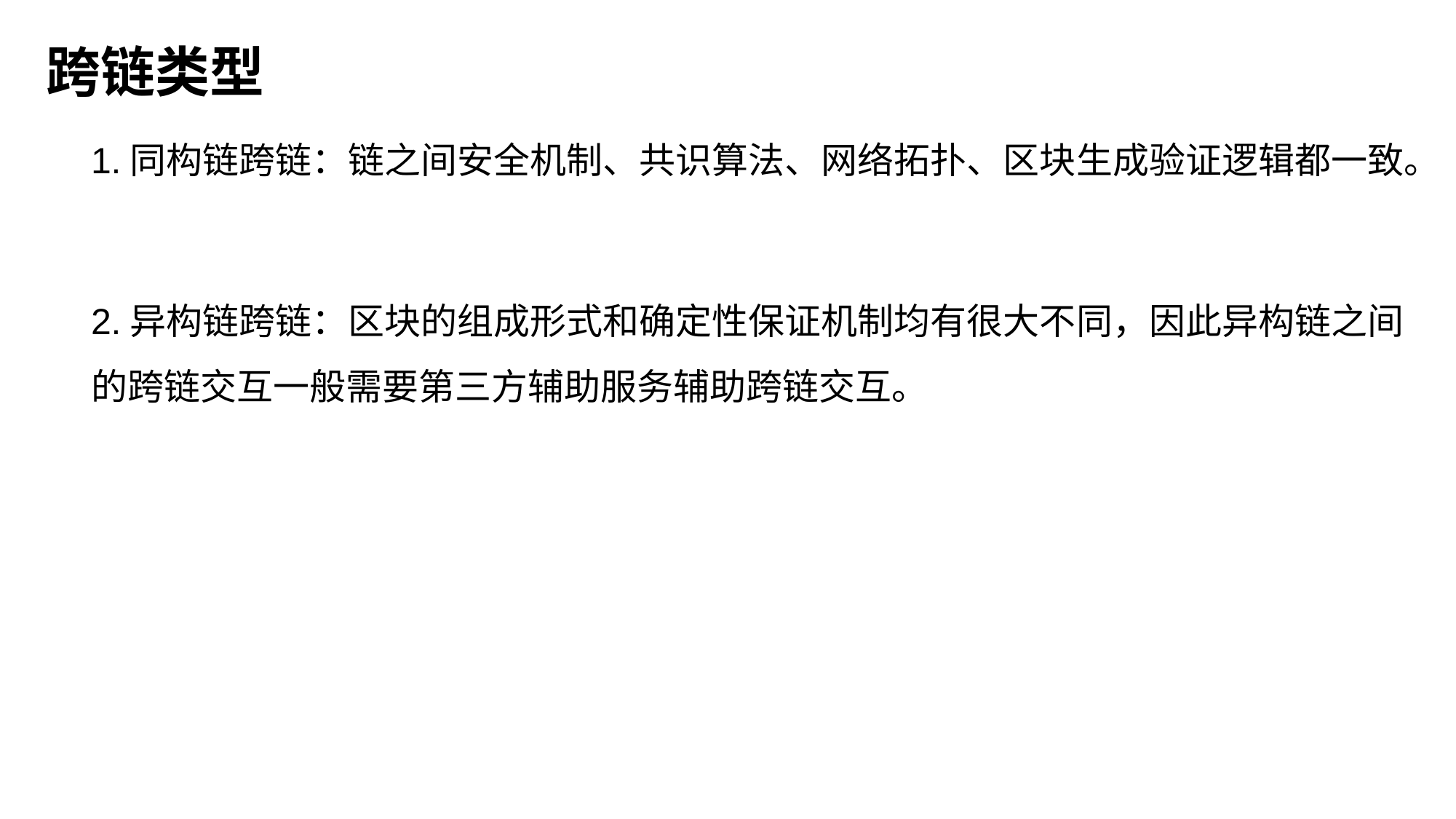

# 跨链类型
1.同构链跨链：链之间安全机制、共识算法、网络拓扑、区块生成验证逻辑都一致。

2.异构链跨链：区块的组成形式和确定性保证机制均有很大不同，因此异构链之间的跨链交互一般需要第三方辅助服务辅助跨链交互。